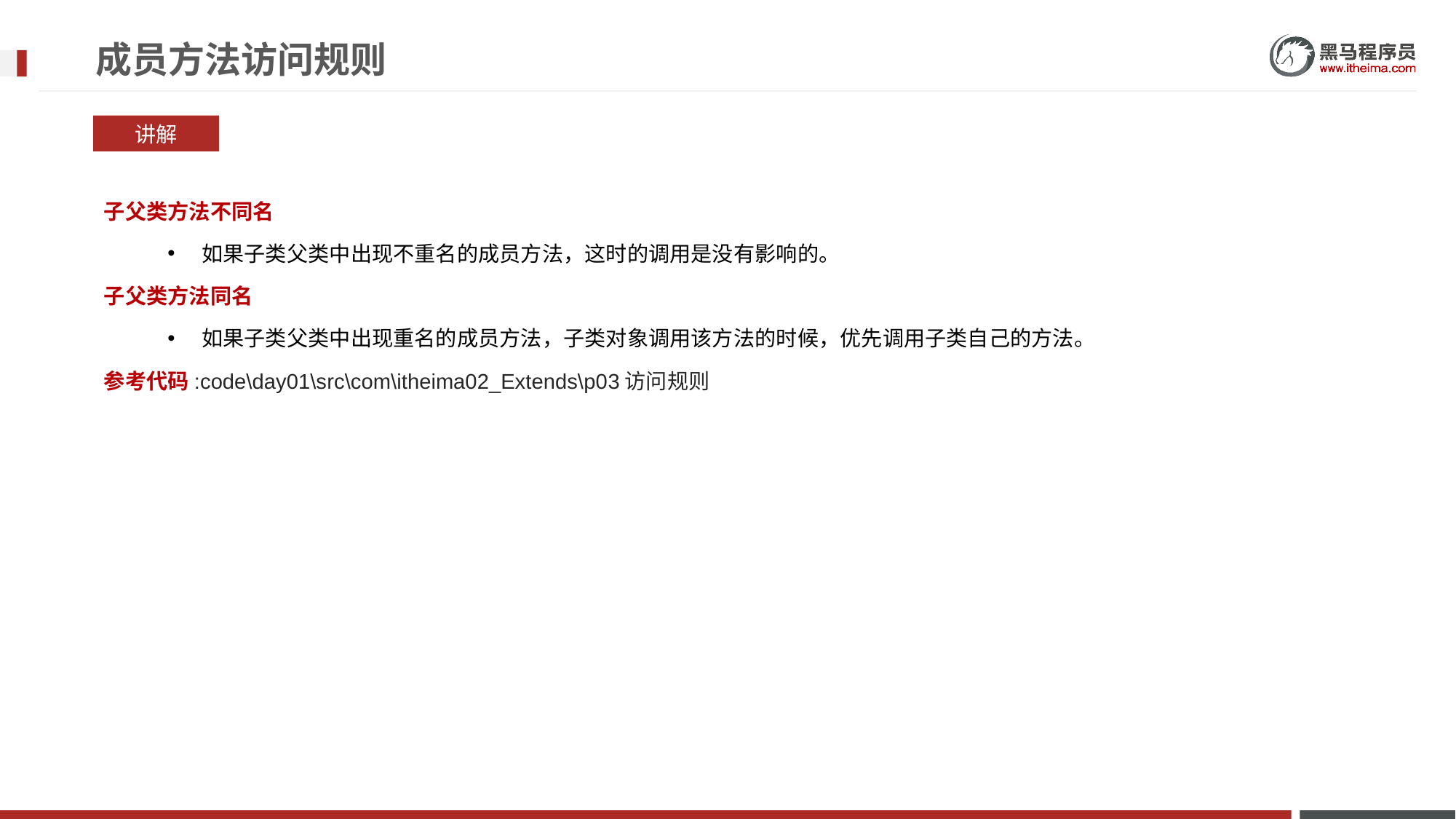

# 成员方法访问规则
讲解
子父类方法不同名
如果子类父类中出现不重名的成员方法，这时的调用是没有影响的。
子父类方法同名
如果子类父类中出现重名的成员方法，子类对象调用该方法的时候，优先调用子类自己的方法。
参考代码:code\day01\src\com\itheima02_Extends\p03访问规则